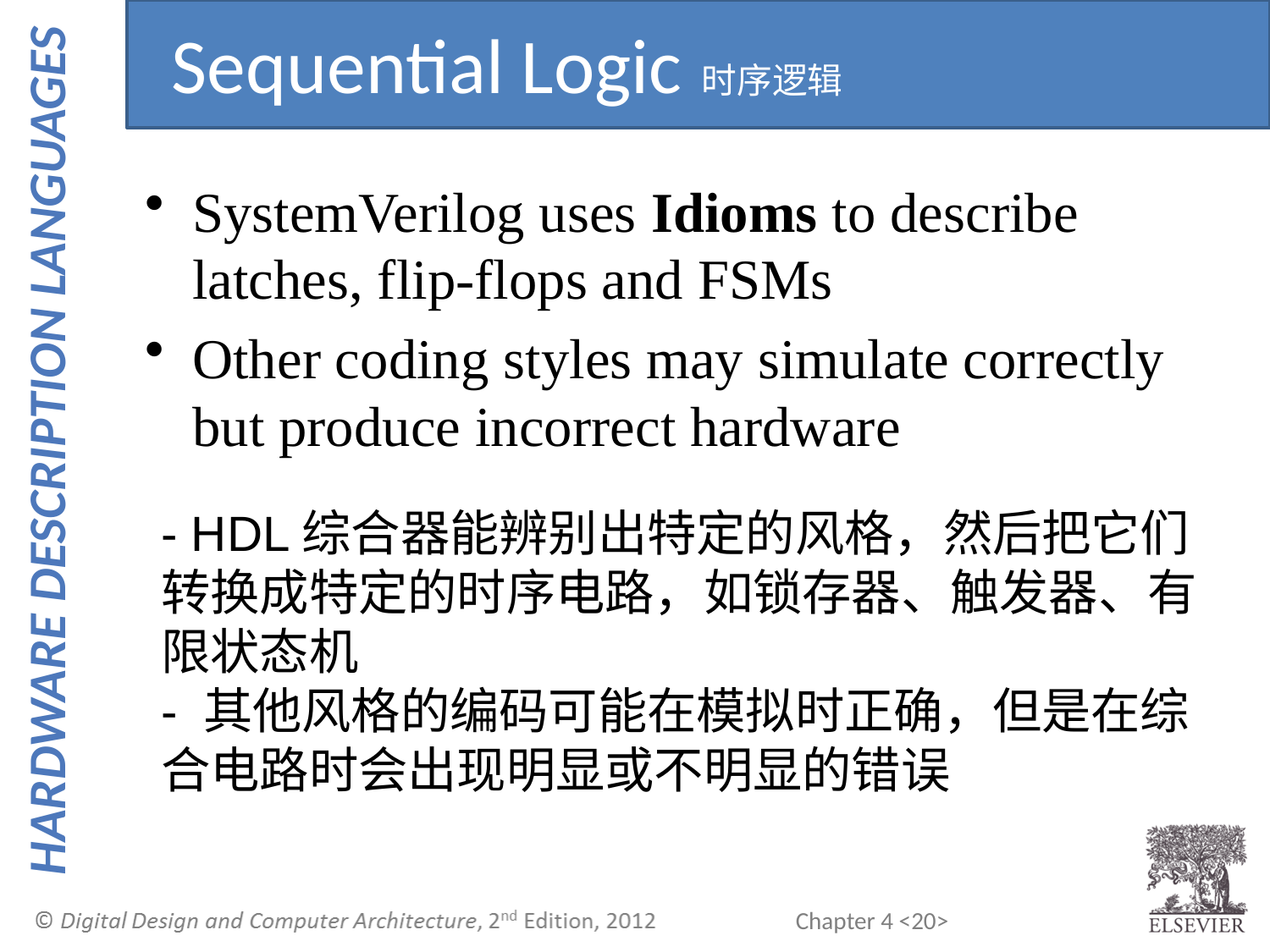

Sequential Logic时序逻辑

SystemVerilog uses Idioms to describe latches, flip-flops and FSMs
Other coding styles may simulate correctly but produce incorrect hardware

- HDL综合器能辨别出特定的风格，然后把它们转换成特定的时序电路，如锁存器、触发器、有限状态机
- 其他风格的编码可能在模拟时正确，但是在综合电路时会出现明显或不明显的错误